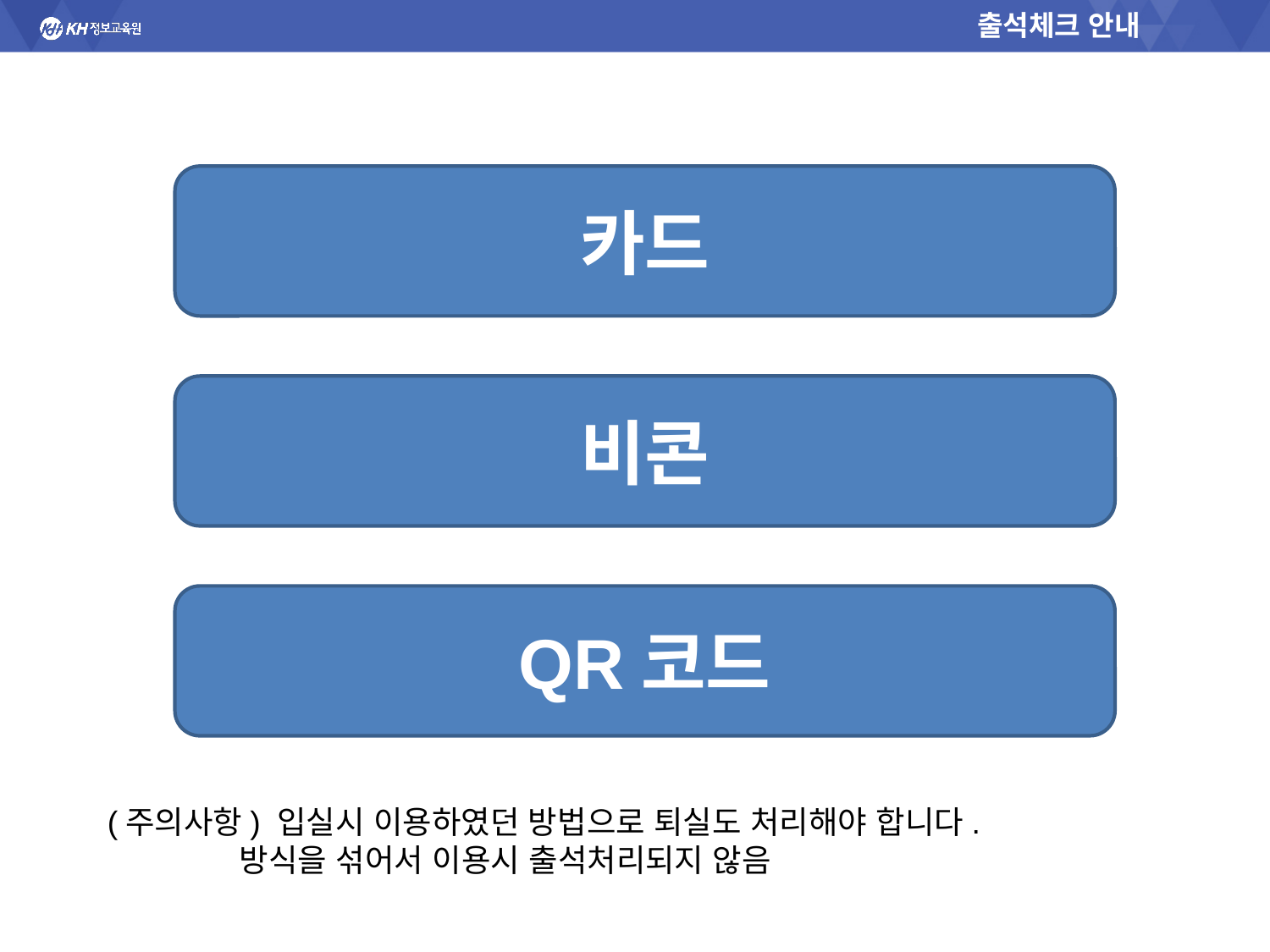

출석체크 안내
카드
비콘
QR코드
(주의사항) 입실시 이용하였던 방법으로 퇴실도 처리해야 합니다.
              방식을 섞어서 이용시 출석처리되지 않음